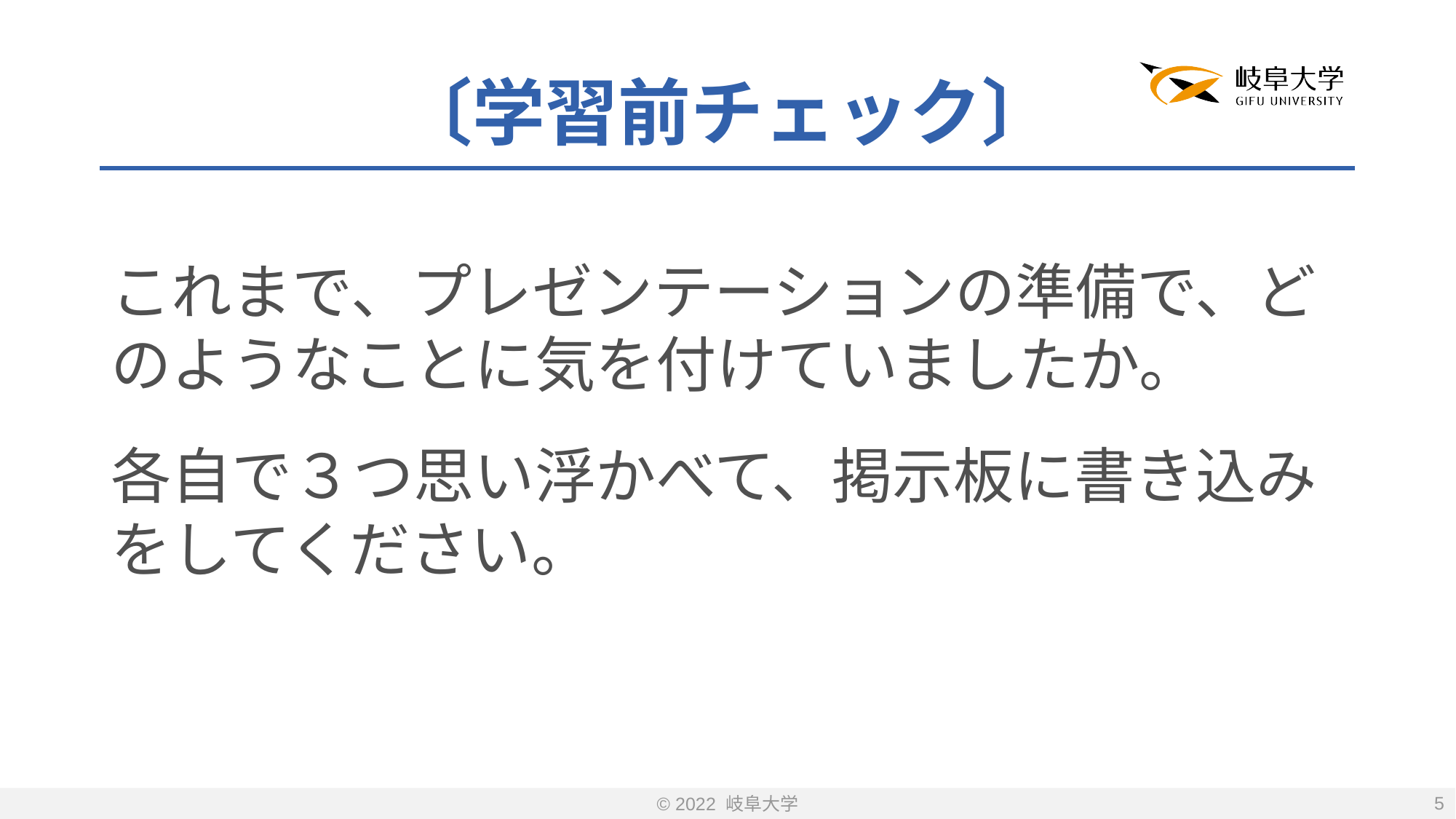

これまで、プレゼンテーションの準備で、どのようなことに気を付けていましたか。
各自で３つ思い浮かべて、掲示板に書き込みをしてください。